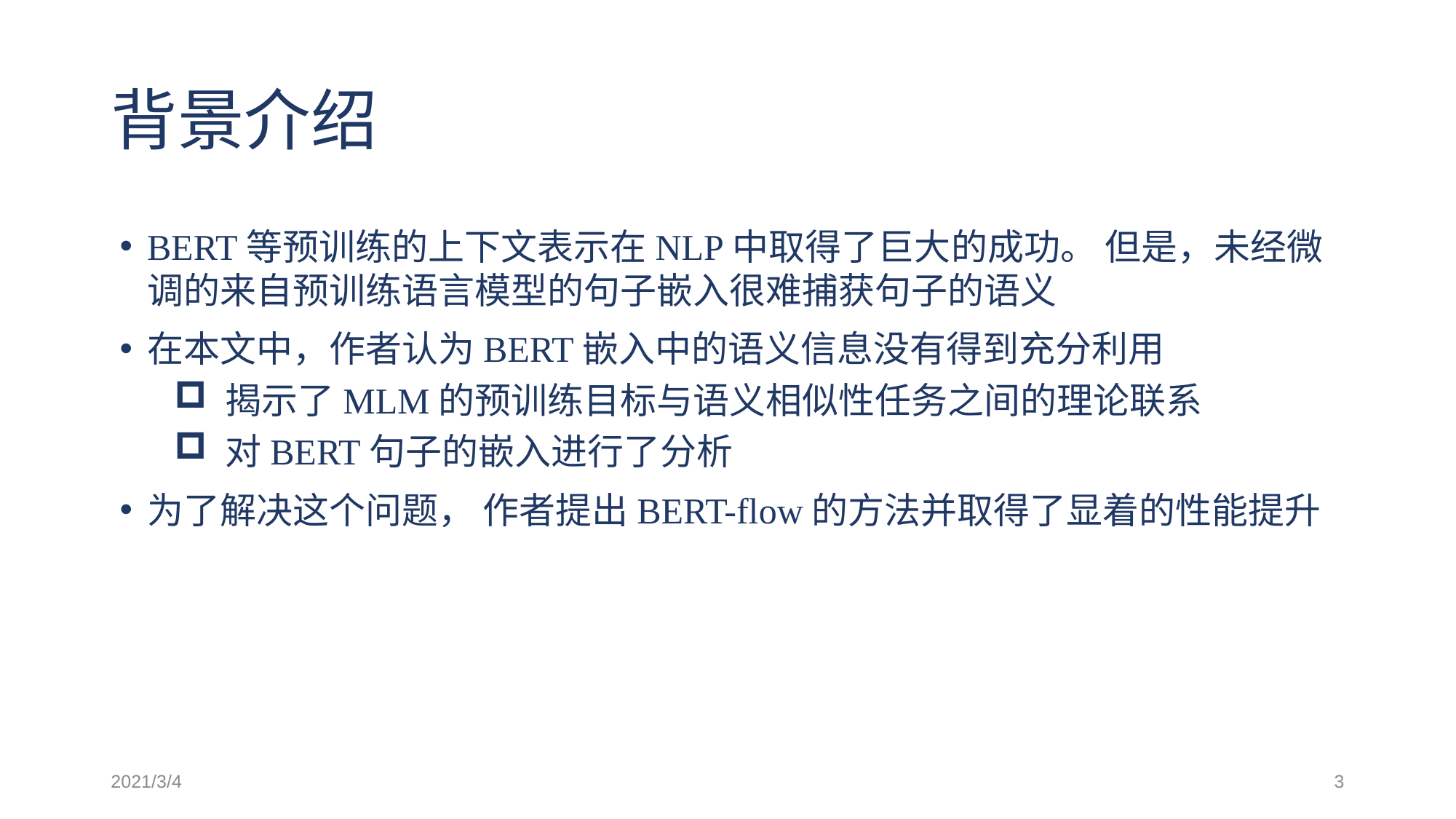

# 背景介绍
BERT等预训练的上下文表示在NLP中取得了巨大的成功。 但是，未经微调的来自预训练语言模型的句子嵌入很难捕获句子的语义
在本文中，作者认为BERT嵌入中的语义信息没有得到充分利用
 揭示了MLM的预训练目标与语义相似性任务之间的理论联系
 对BERT句子的嵌入进行了分析
为了解决这个问题， 作者提出BERT-flow的方法并取得了显着的性能提升
2021/3/4
3